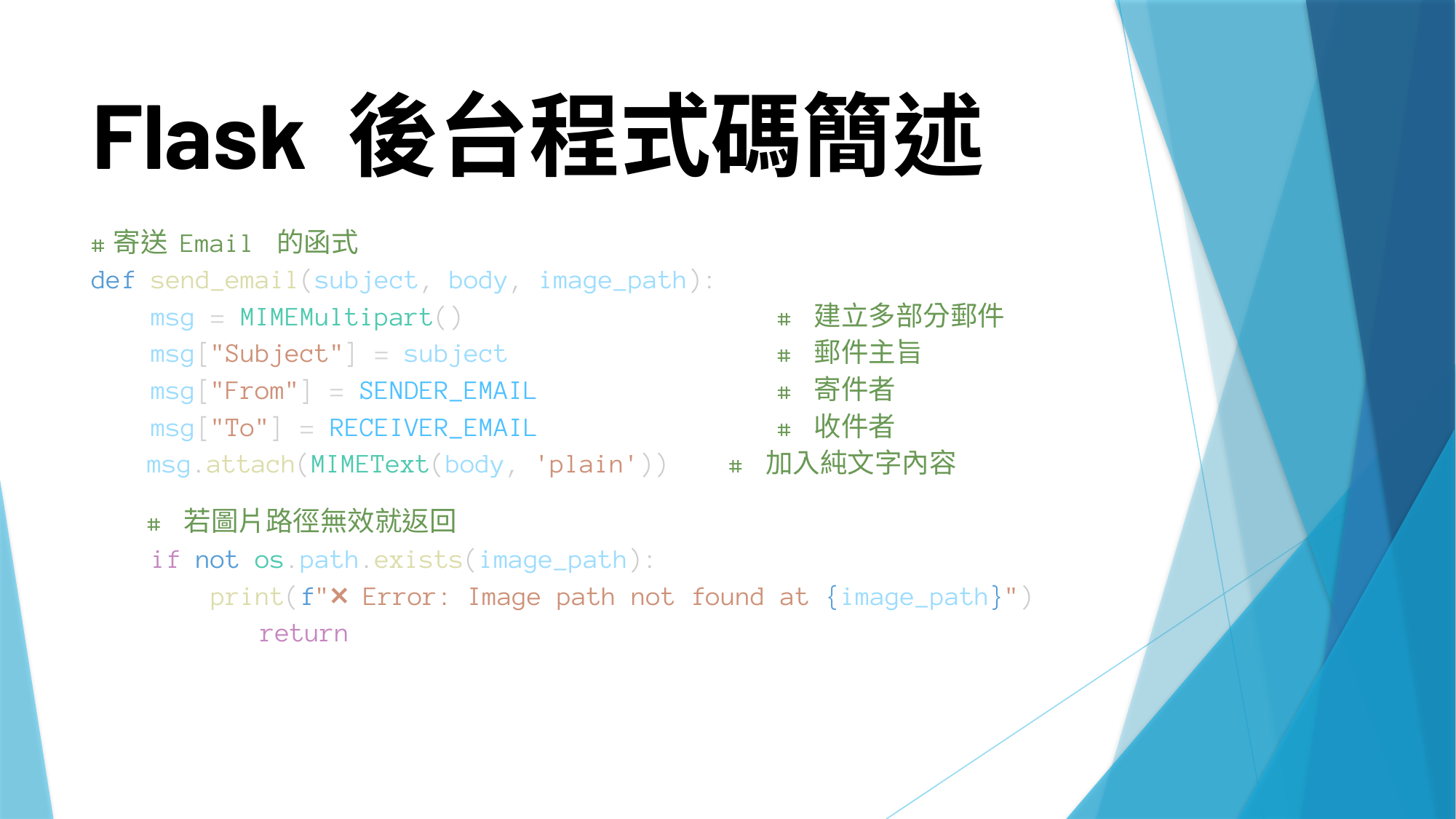

# Flask 後台程式碼簡述
#寄送 Email 的函式
def send_email(subject, body, image_path):
    msg = MIMEMultipart()                     # 建立多部分郵件
    msg["Subject"] = subject                  # 郵件主旨
    msg["From"] = SENDER_EMAIL                # 寄件者
    msg["To"] = RECEIVER_EMAIL                # 收件者
	 msg.attach(MIMEText(body, 'plain'))    # 加入純文字內容
 # 若圖片路徑無效就返回
    if not os.path.exists(image_path):
        print(f"❌ Error: Image path not found at {image_path}")
	    return